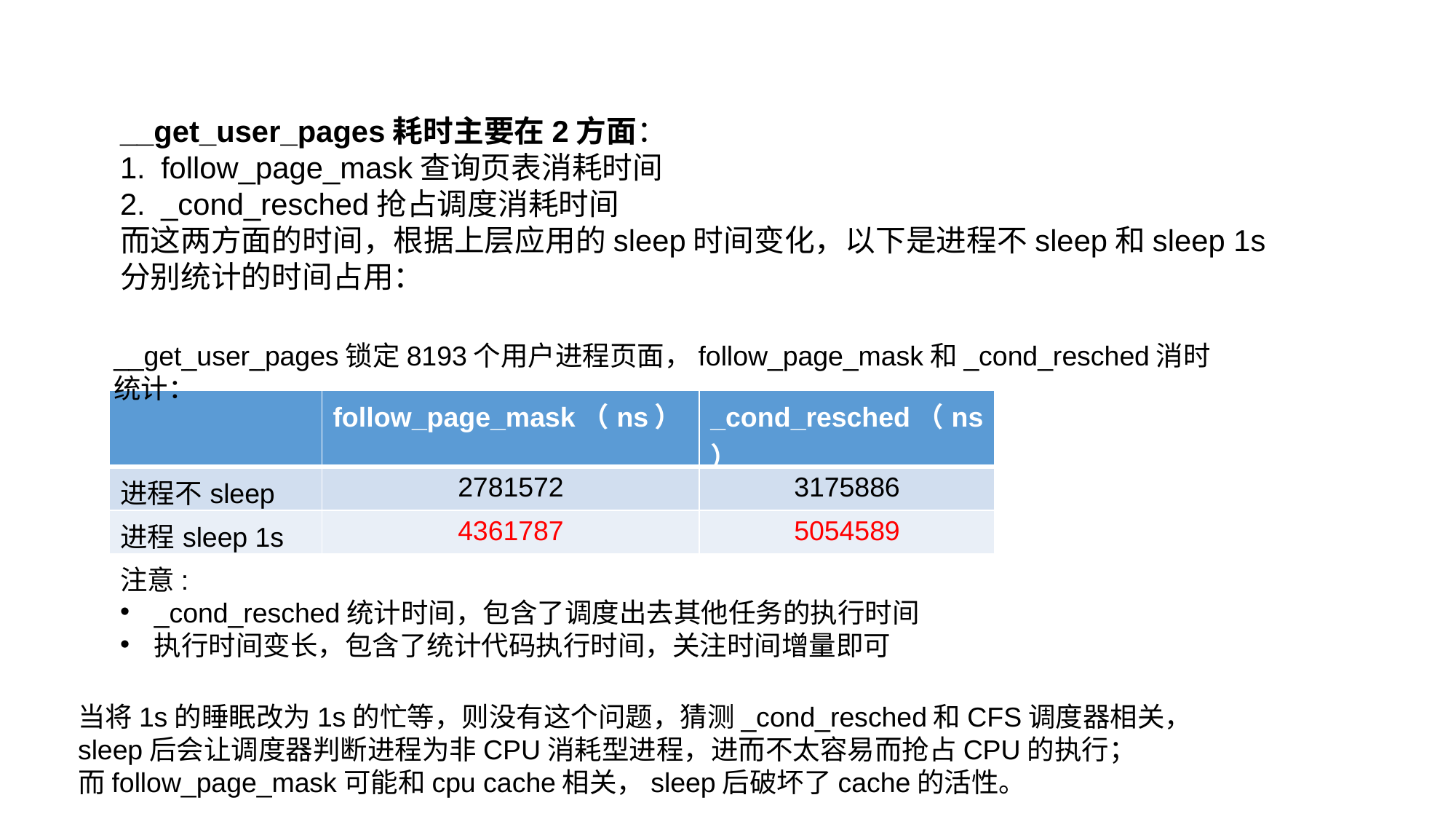

__get_user_pages耗时主要在2方面：
follow_page_mask查询页表消耗时间
_cond_resched抢占调度消耗时间
而这两方面的时间，根据上层应用的sleep时间变化，以下是进程不sleep和sleep 1s分别统计的时间占用：
__get_user_pages锁定8193个用户进程页面，follow_page_mask和_cond_resched消时统计：
|  | follow\_page\_mask（ns） | \_cond\_resched（ns） |
| --- | --- | --- |
| 进程不sleep | 2781572 | 3175886 |
| 进程sleep 1s | 4361787 | 5054589 |
注意:
_cond_resched统计时间，包含了调度出去其他任务的执行时间
执行时间变长，包含了统计代码执行时间，关注时间增量即可
当将1s的睡眠改为1s的忙等，则没有这个问题，猜测_cond_resched和CFS调度器相关，
sleep后会让调度器判断进程为非CPU消耗型进程，进而不太容易而抢占CPU的执行；
而follow_page_mask可能和cpu cache相关，sleep后破坏了cache的活性。